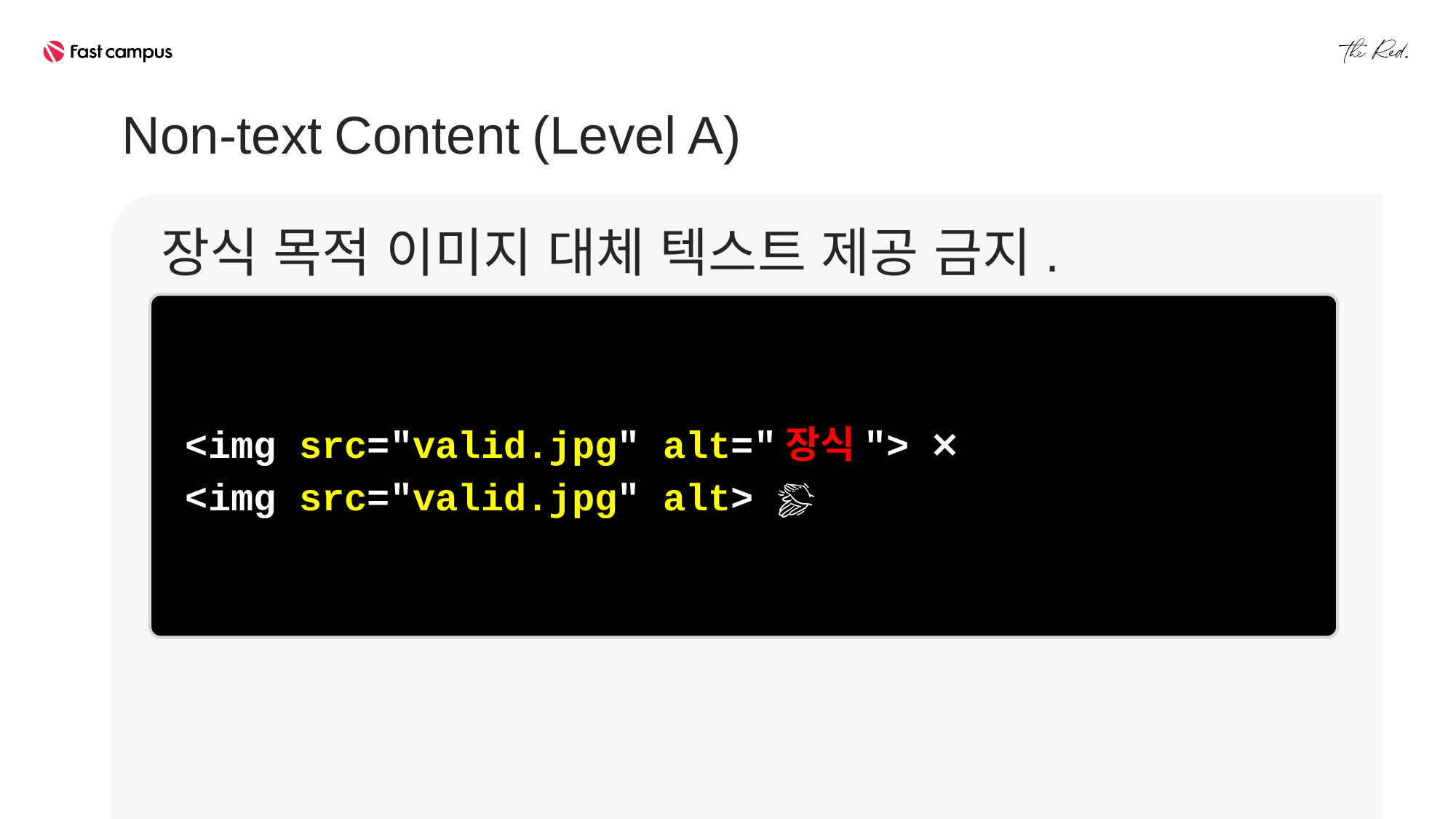

Non-text Content (Level A)
장식 목적 이미지 대체 텍스트 제공 금지.
<img src="valid.jpg" alt="장식"> ❌
<img src="valid.jpg" alt> 👏